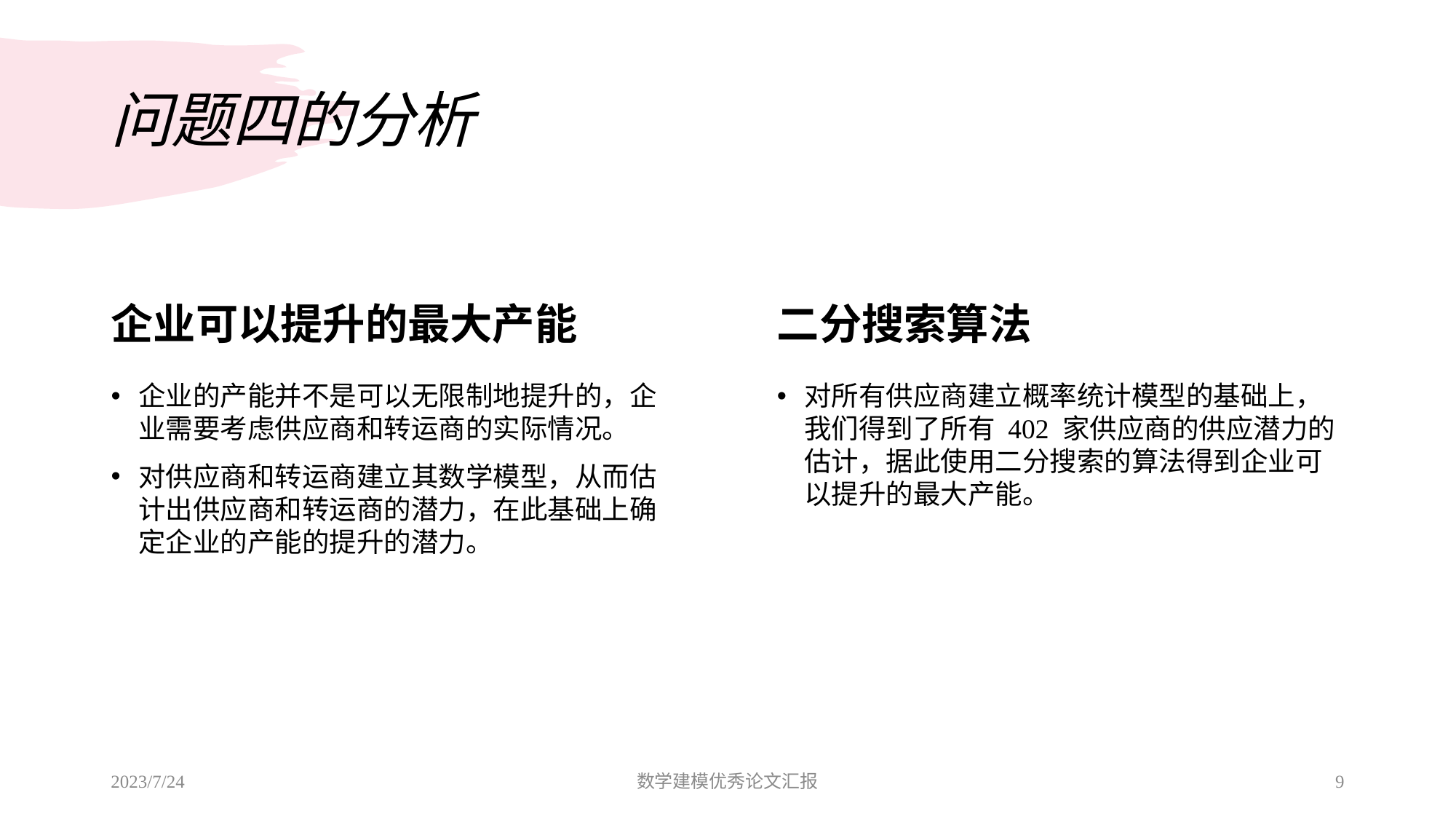

# 问题四的分析
企业可以提升的最大产能
二分搜索算法
企业的产能并不是可以无限制地提升的，企业需要考虑供应商和转运商的实际情况。
对供应商和转运商建立其数学模型，从而估计出供应商和转运商的潜力，在此基础上确
定企业的产能的提升的潜力。
对所有供应商建立概率统计模型的基础上，我们得到了所有 402 家供应商的供应潜力的估计，据此使用二分搜索的算法得到企业可以提升的最大产能。
2023/7/24
数学建模优秀论文汇报
9